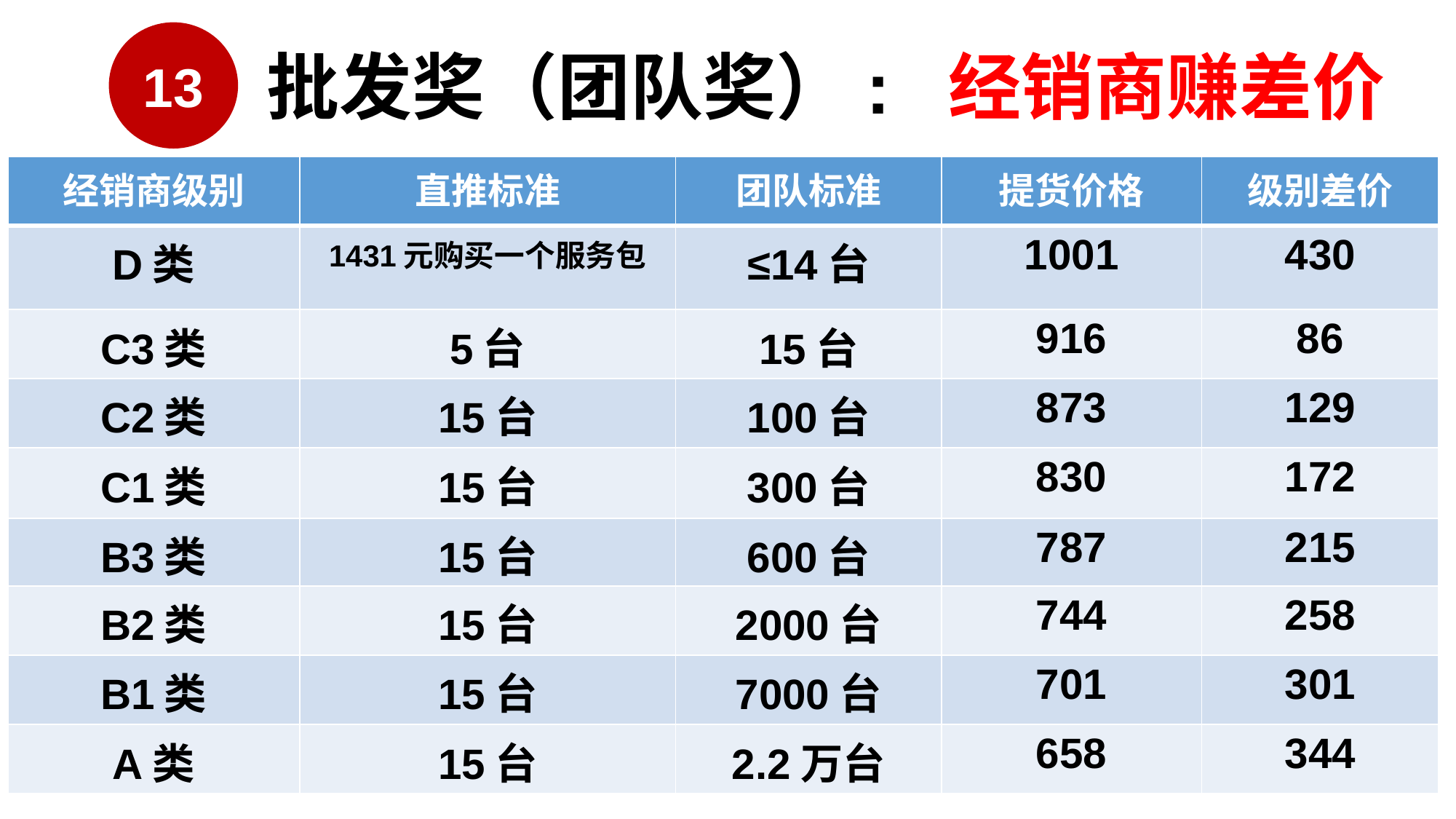

13
批发奖（团队奖）:  经销商赚差价
| 经销商级别 | 直推标准 | 团队标准 | 提货价格 | 级别差价 |
| --- | --- | --- | --- | --- |
| D类 | 1431元购买一个服务包 | ≤14台 | 1001 | 430 |
| C3类 | 5台 | 15台 | 916 | 86 |
| C2类 | 15台 | 100台 | 873 | 129 |
| C1类 | 15台 | 300台 | 830 | 172 |
| B3类 | 15台 | 600台 | 787 | 215 |
| B2类 | 15台 | 2000台 | 744 | 258 |
| B1类 | 15台 | 7000台 | 701 | 301 |
| A类 | 15台 | 2.2万台 | 658 | 344 |